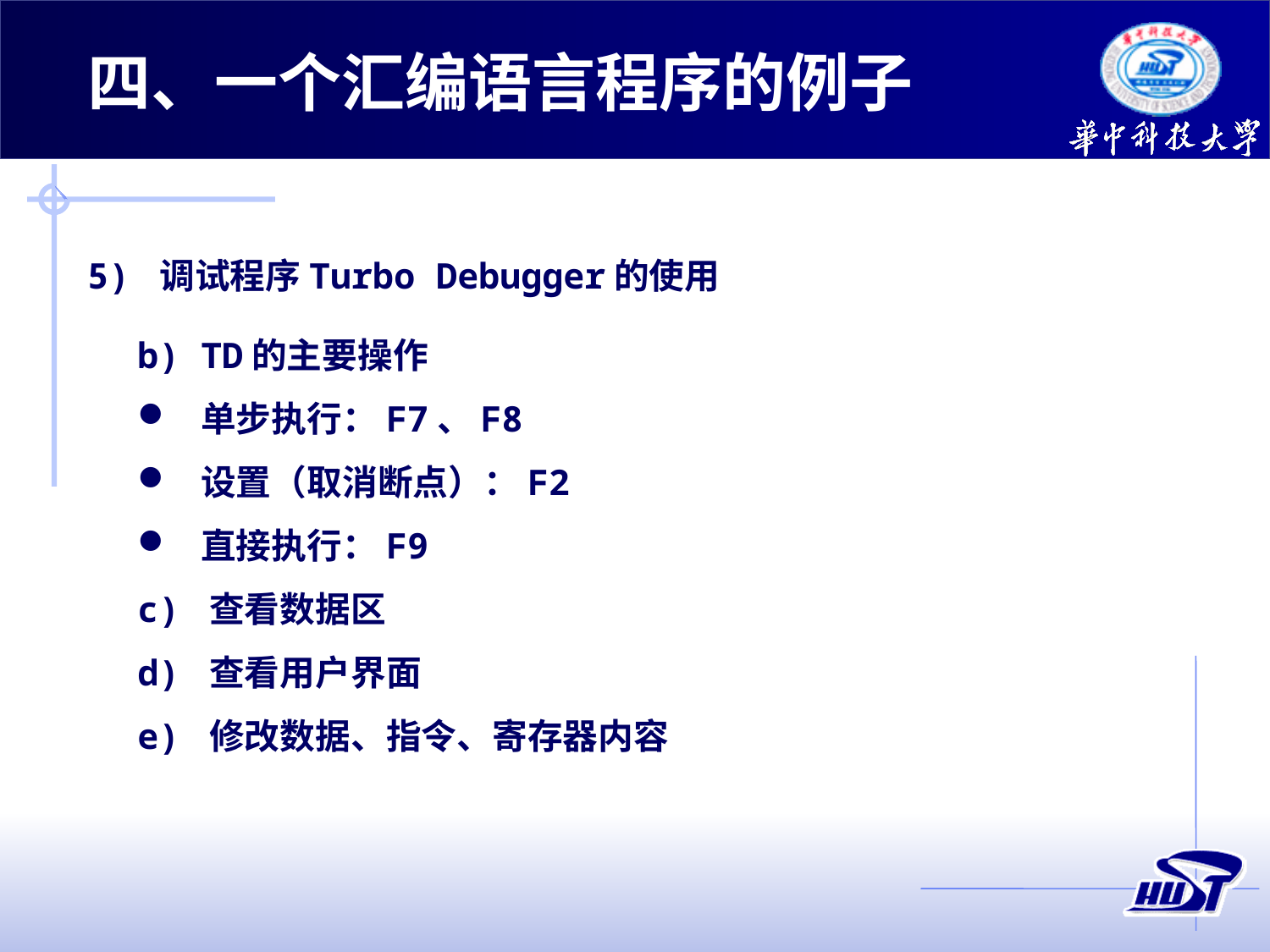

四、一个汇编语言程序的例子
5) 调试程序Turbo Debugger的使用
b) TD的主要操作
单步执行：F7、F8
设置（取消断点）：F2
直接执行：F9
c) 查看数据区
d) 查看用户界面
e) 修改数据、指令、寄存器内容